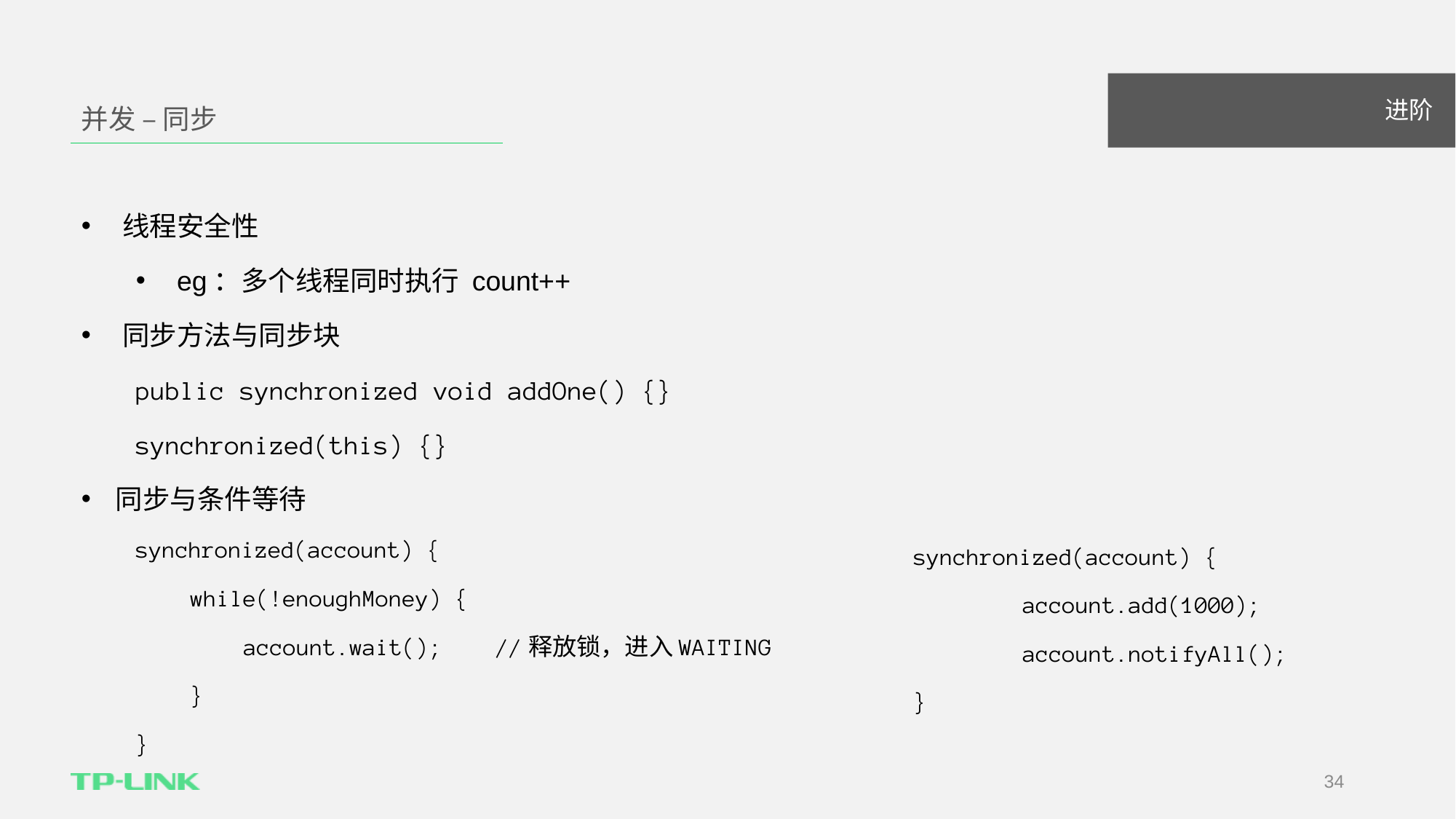

进阶

# 并发 – 同步
线程安全性
eg：多个线程同时执行 count++
同步方法与同步块
public synchronized void addOne() {}
synchronized(this) {}
同步与条件等待
synchronized(account) {
while(!enoughMoney) {
    account.wait();    //释放锁，进入WAITING
}
}
synchronized(account) {
	account.add(1000);
	account.notifyAll();
}

34